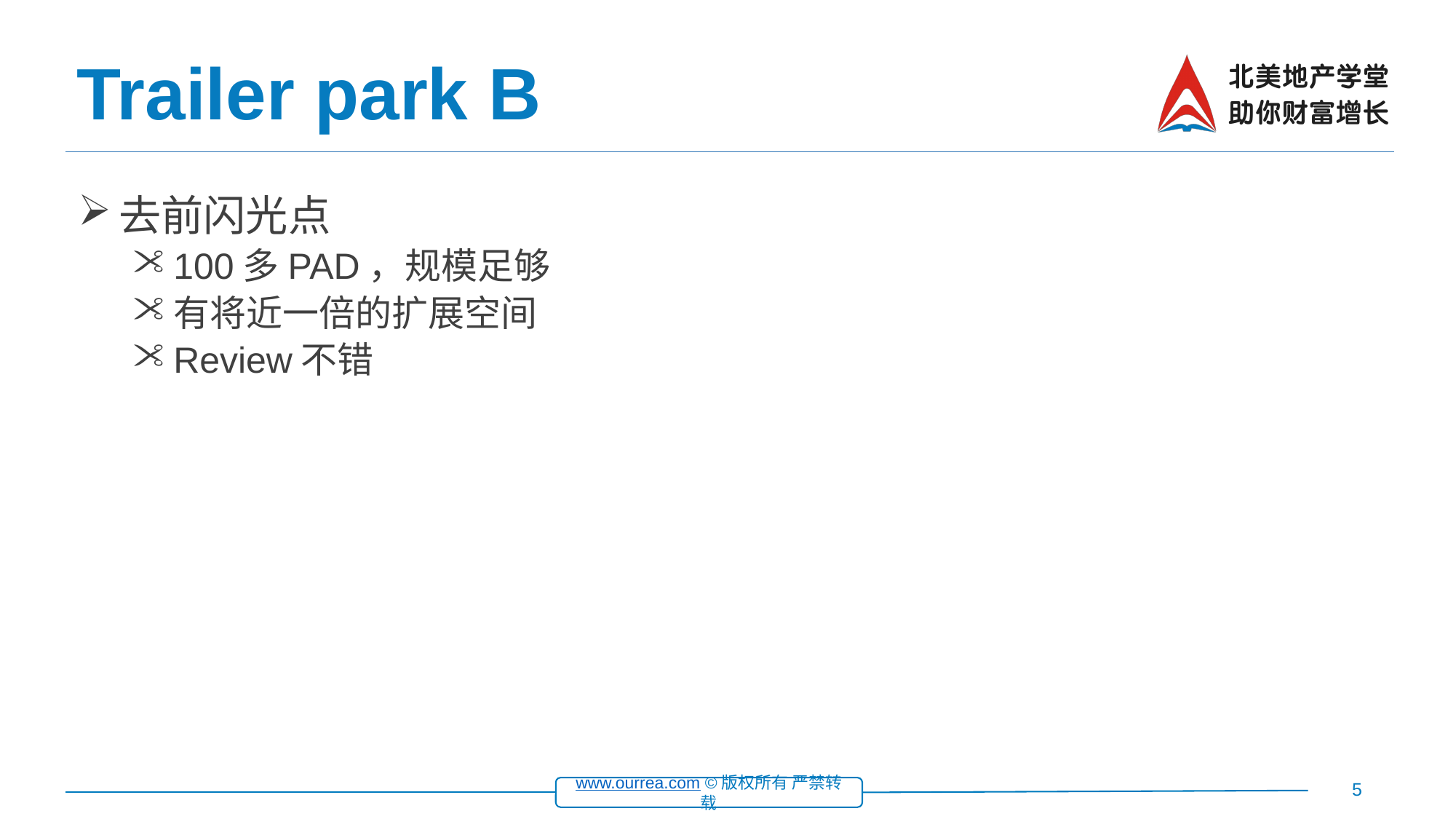

# Trailer park B
去前闪光点
100多PAD，规模足够
有将近一倍的扩展空间
Review不错

5